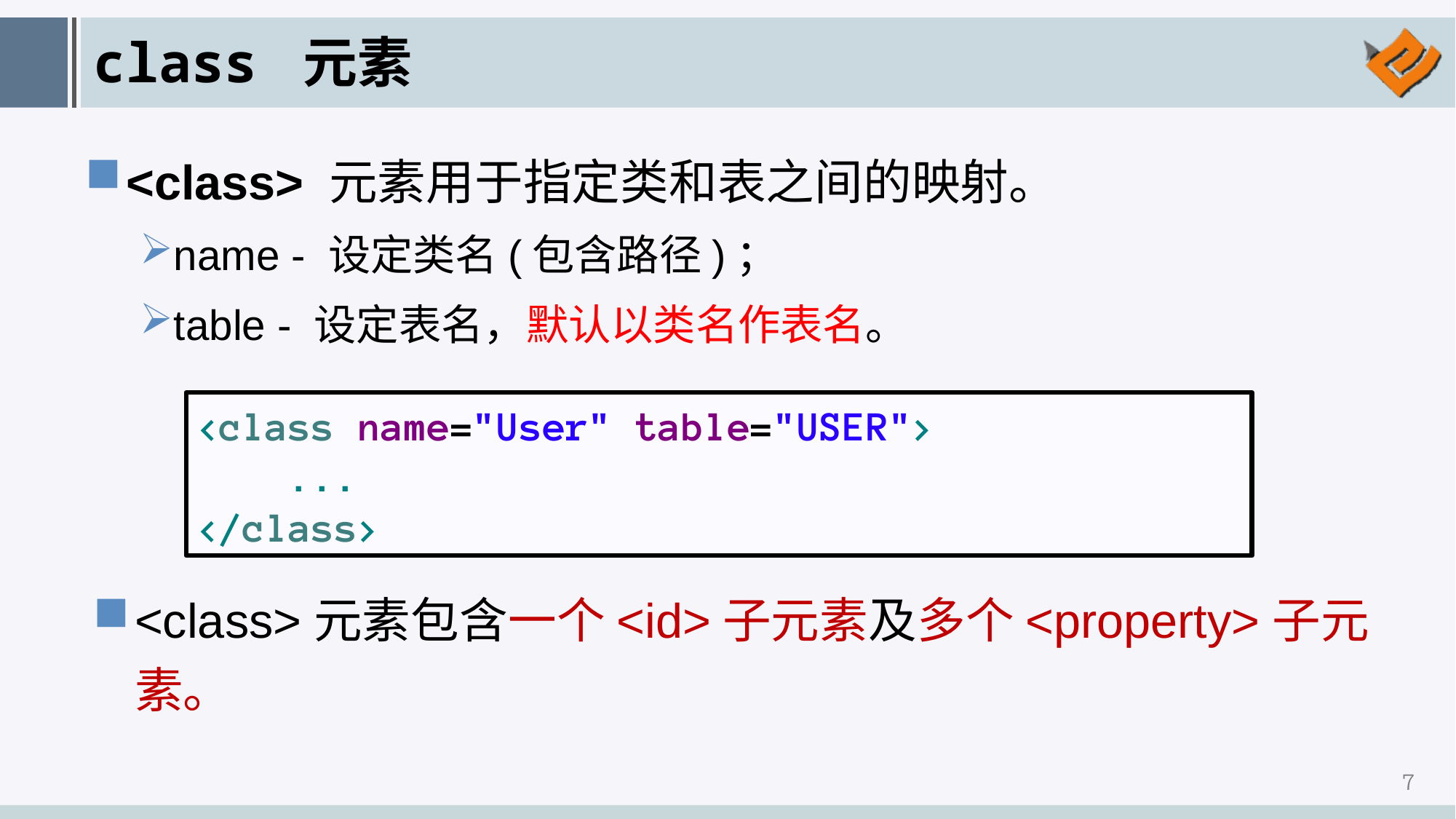

# class 元素
<class> 元素用于指定类和表之间的映射。
name - 设定类名(包含路径)；
table - 设定表名，默认以类名作表名。
<class name="User" table="USER">
    ...
</class>
<class>元素包含一个<id>子元素及多个<property>子元素。